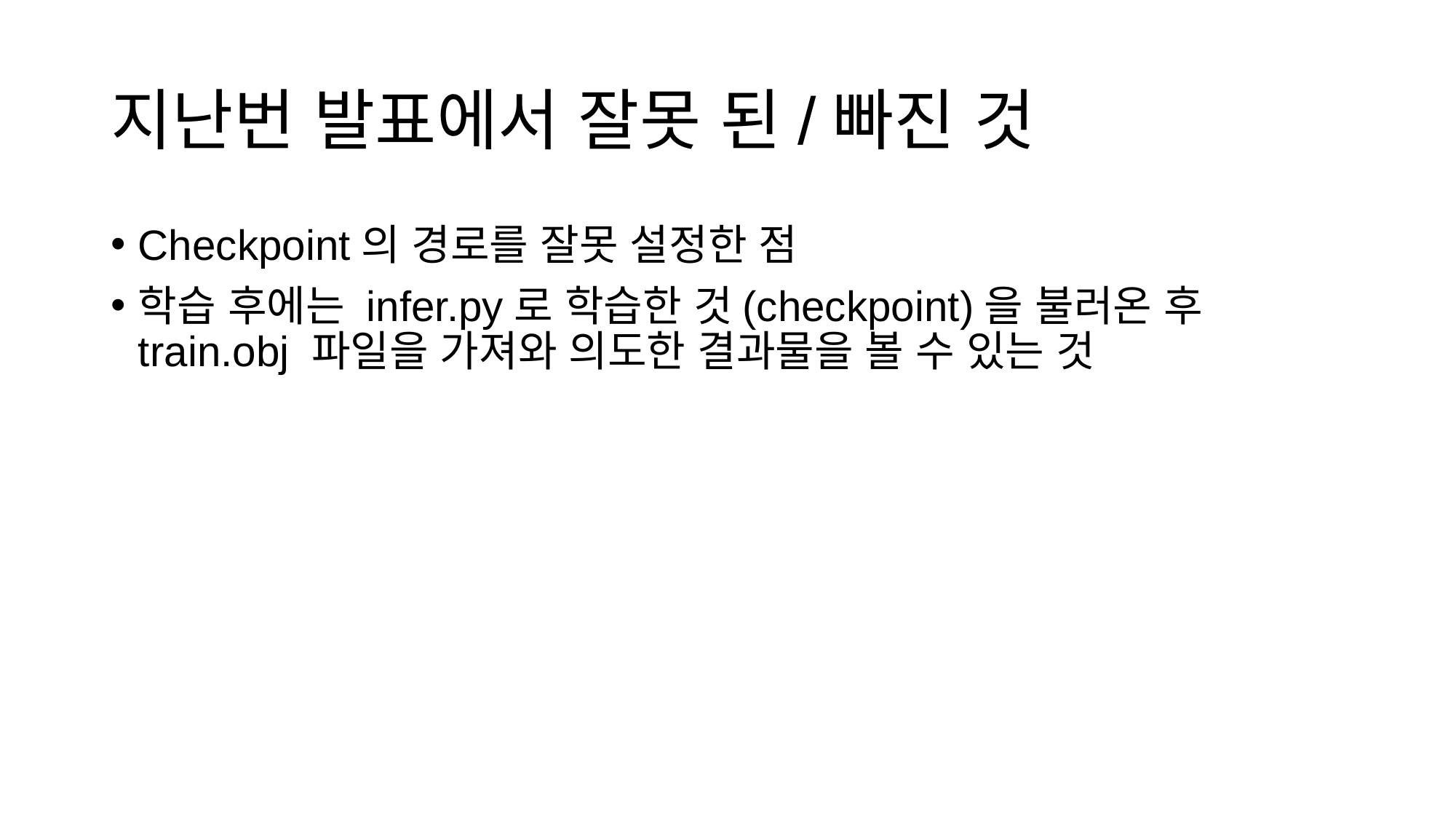

# 지난번 발표에서 잘못 된/빠진 것
Checkpoint의 경로를 잘못 설정한 점
학습 후에는 infer.py로 학습한 것(checkpoint)을 불러온 후 train.obj 파일을 가져와 의도한 결과물을 볼 수 있는 것